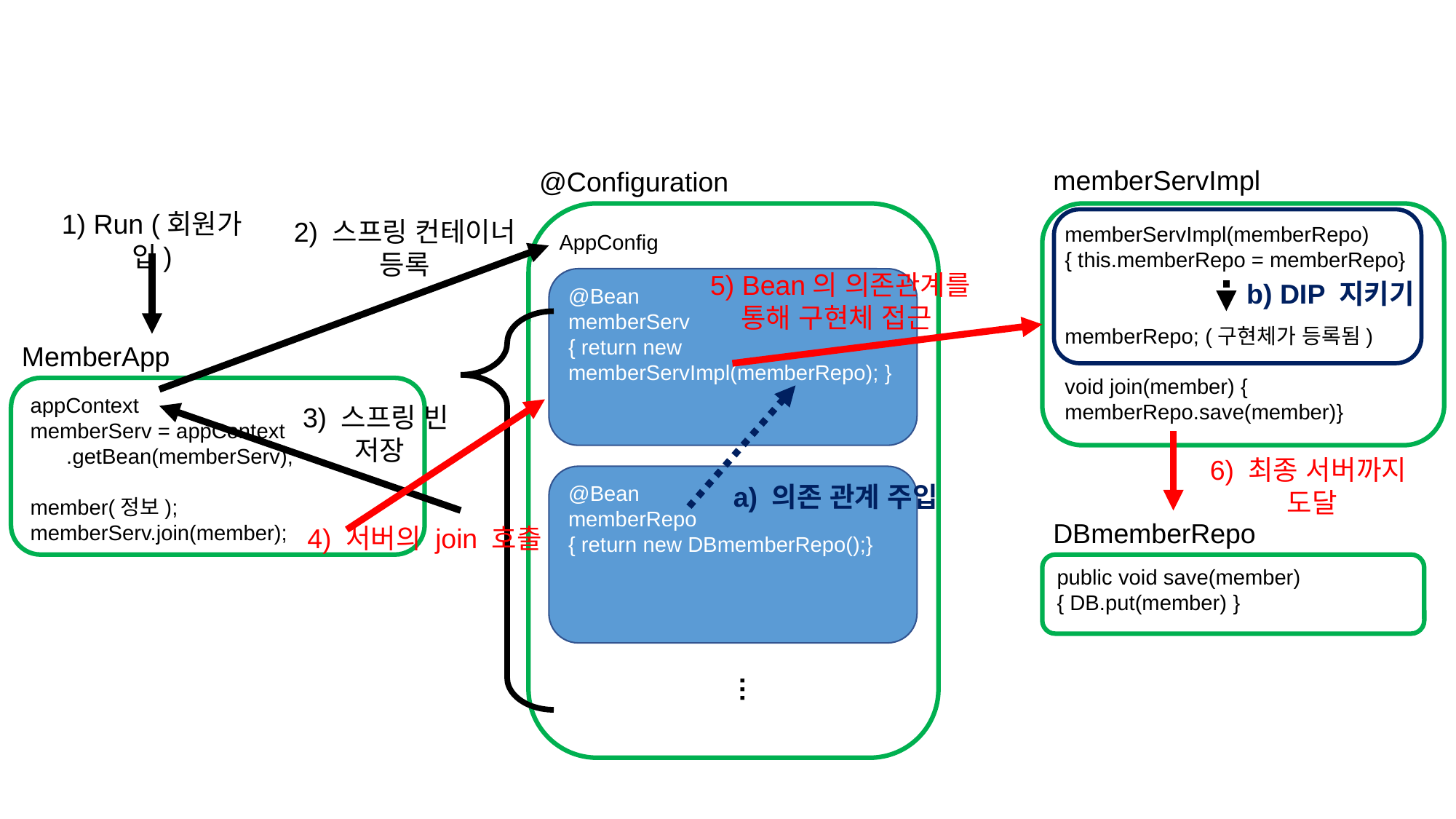

memberServImpl
@Configuration
1) Run (회원가입)
AppConfig
memberServImpl(memberRepo)
{ this.memberRepo = memberRepo}

memberRepo; (구현체가 등록됨)

void join(member) {
memberRepo.save(member)}
2) 스프링 컨테이너 등록

5) Bean의 의존관계를 통해 구현체 접근
@Bean
memberServ
{ return new memberServImpl(memberRepo); }
b) DIP 지키기

MemberApp
appContext
memberServ = appContext
      .getBean(memberServ);

member(정보);
memberServ.join(member);

3) 스프링 빈
저장
6) 최종 서버까지
도달
@Bean
memberRepo
{ return new DBmemberRepo();}
a) 의존 관계 주입
DBmemberRepo
4) 서버의 join 호출
public void save(member)
{ DB.put(member) }
…